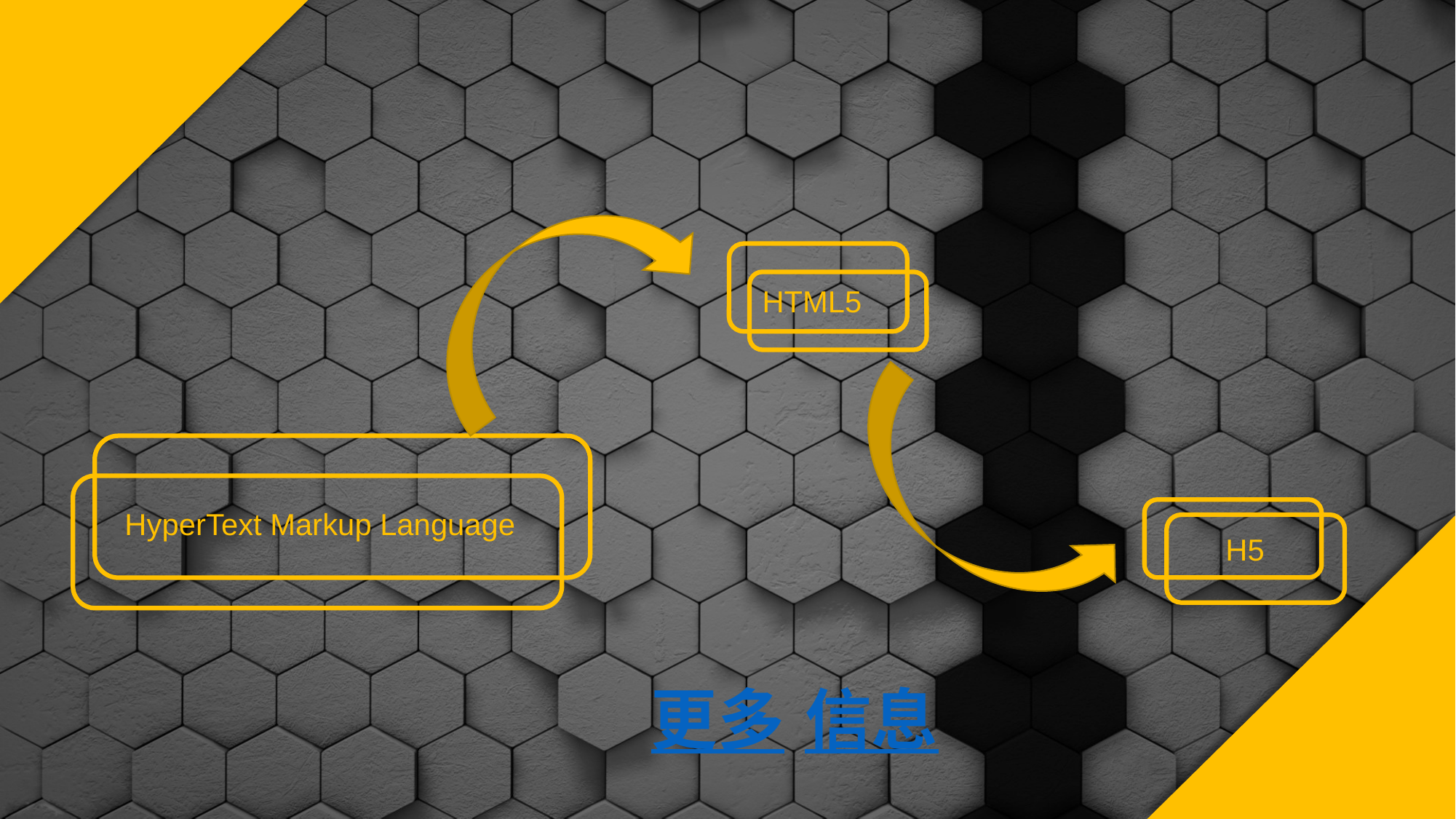

HTML5

HyperText Markup Language

H5

信息
更多